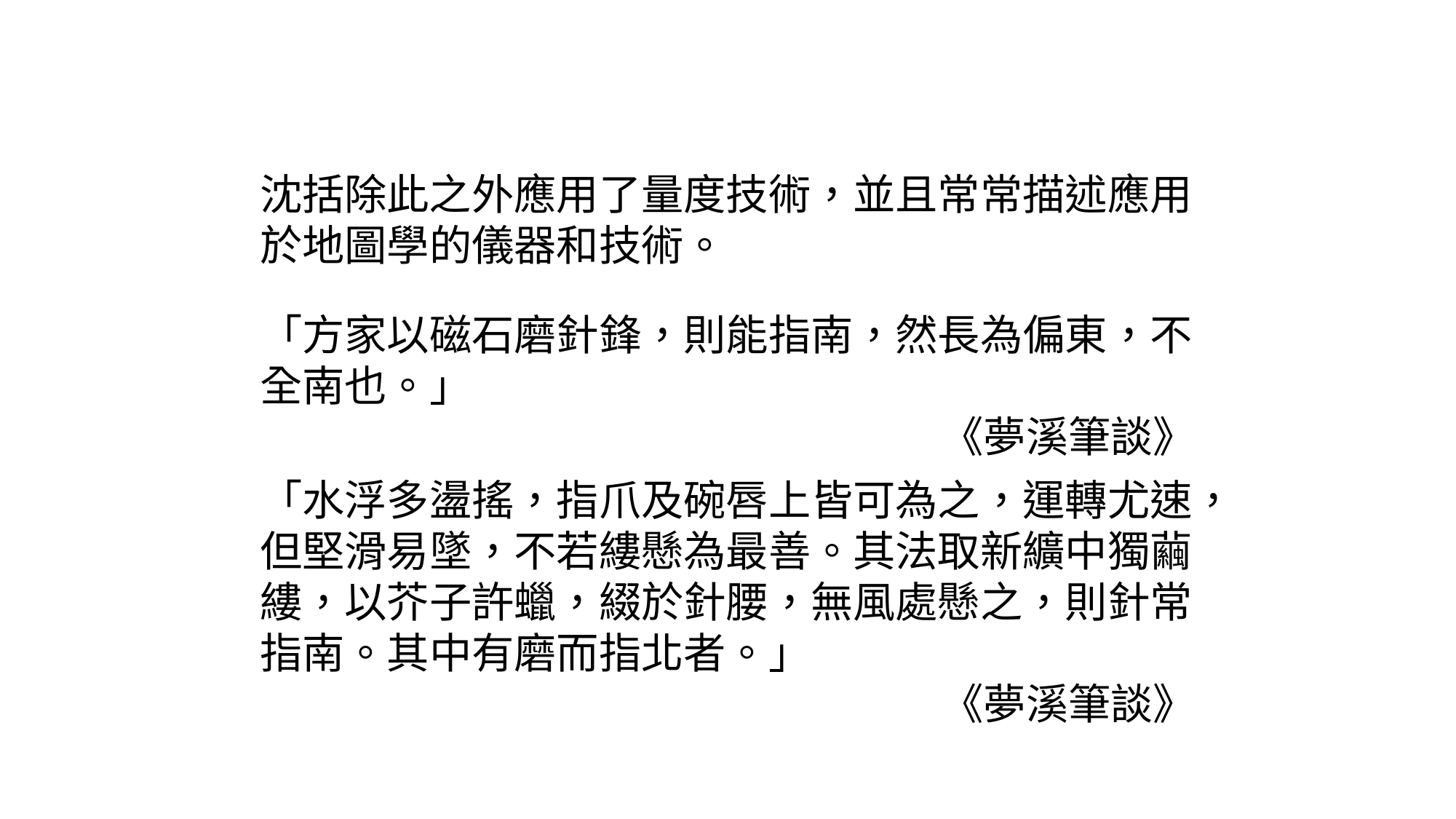

沈括除此之外應用了量度技術，並且常常描述應用於地圖學的儀器和技術。
「方家以磁石磨針鋒，則能指南，然長為偏東，不全南也。」
《夢溪筆談》
「水浮多盪搖，指爪及碗唇上皆可為之，運轉尤速，但堅滑易墜，不若縷懸為最善。其法取新纊中獨繭縷，以芥子許蠟，綴於針腰，無風處懸之，則針常指南。其中有磨而指北者。」
《夢溪筆談》